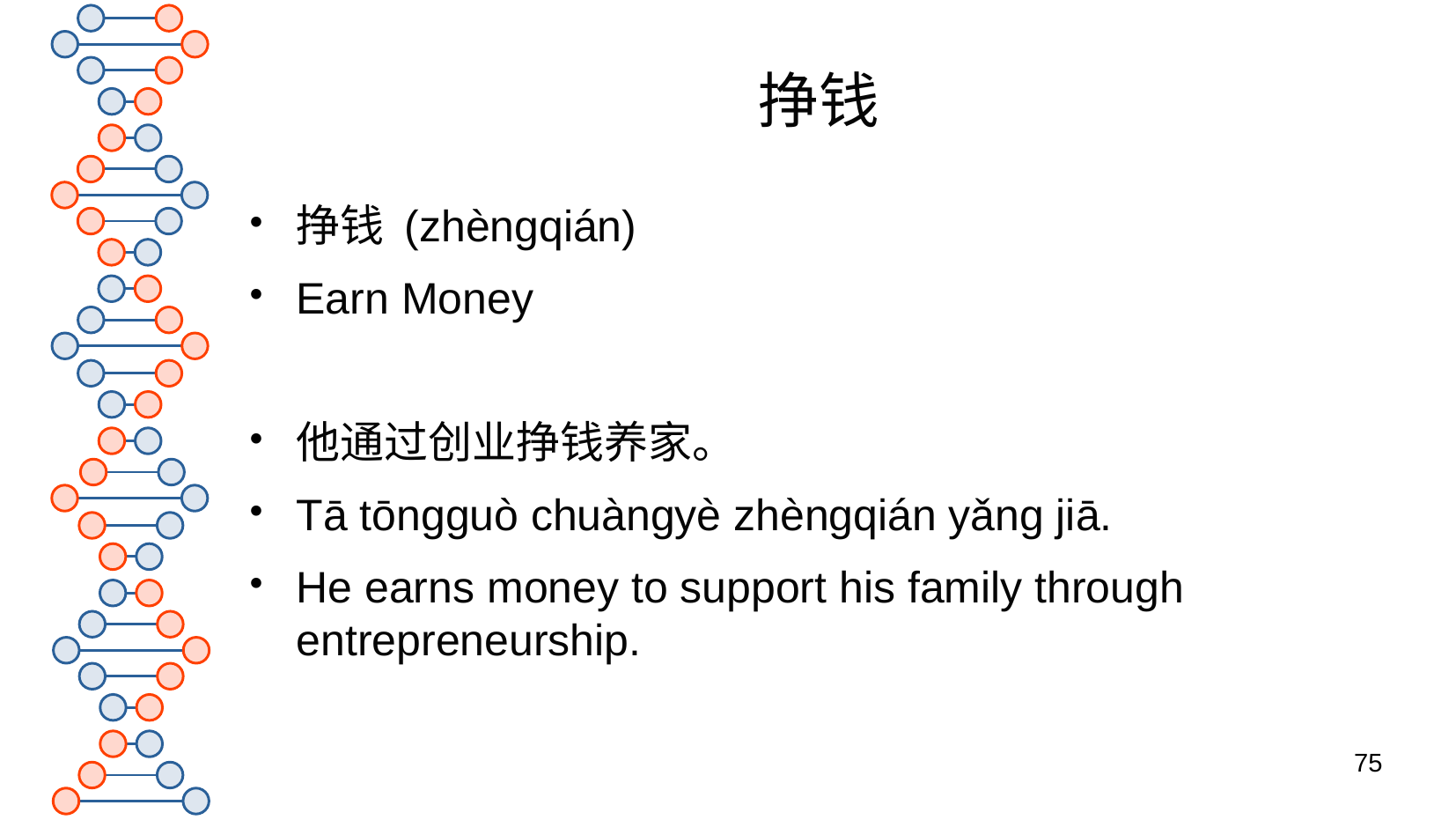

# 挣钱
挣钱 (zhèngqián)
Earn Money

他通过创业挣钱养家。
Tā tōngguò chuàngyè zhèngqián yǎng jiā.
He earns money to support his family through entrepreneurship.

75